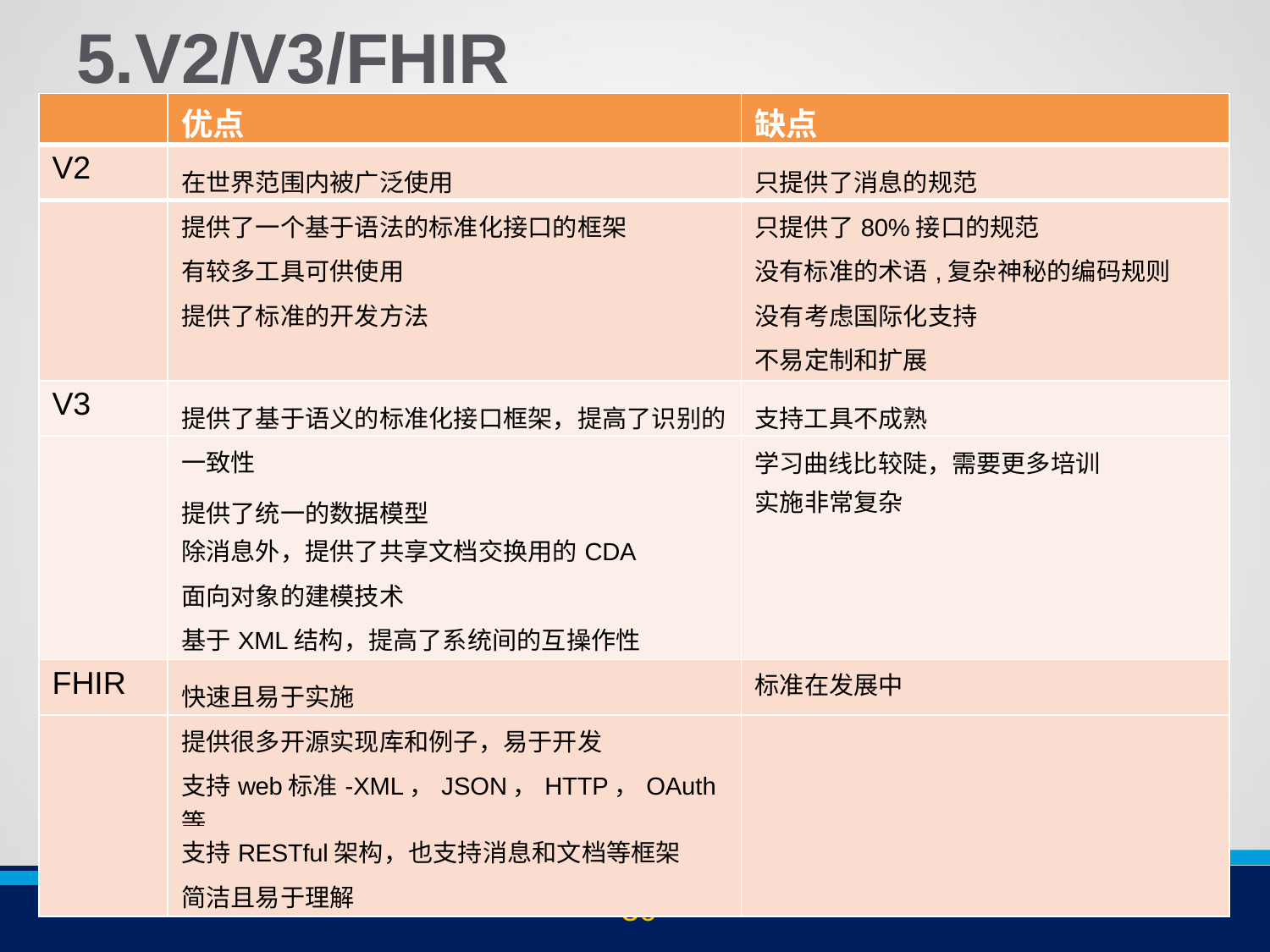

# 5.V2/V3/FHIR
|  |  | 优点 | 缺点 |
| --- | --- | --- | --- |
|  | V2 | 在世界范围内被广泛使用 | 只提供了消息的规范 |
|  |  | 提供了一个基于语法的标准化接口的框架 | 只提供了80%接口的规范 |
|  |  | 有较多工具可供使用 | 没有标准的术语,复杂神秘的编码规则 |
|  |  | 提供了标准的开发方法 | 没有考虑国际化支持 |
|  |  |  | 不易定制和扩展 |
|  | V3 | 提供了基于语义的标准化接口框架，提高了识别的 | 支持工具不成熟 |
|  |  | 一致性 提供了统一的数据模型 | 学习曲线比较陡，需要更多培训 实施非常复杂 |
|  |  | 除消息外，提供了共享文档交换用的CDA |  |
|  |  | 面向对象的建模技术 |  |
|  |  | 基于XML结构，提高了系统间的互操作性 |  |
|  | FHIR | 快速且易于实施 | 标准在发展中 |
|  |  | 提供很多开源实现库和例子，易于开发 |  |
|  |  | 支持web标准-XML，JSON，HTTP，OAuth等 |  |
|  |  | 支持RESTful架构，也支持消息和文档等框架 |  |
|  |  | 简洁且易于理解 |  |
|  |  |  |  |

36